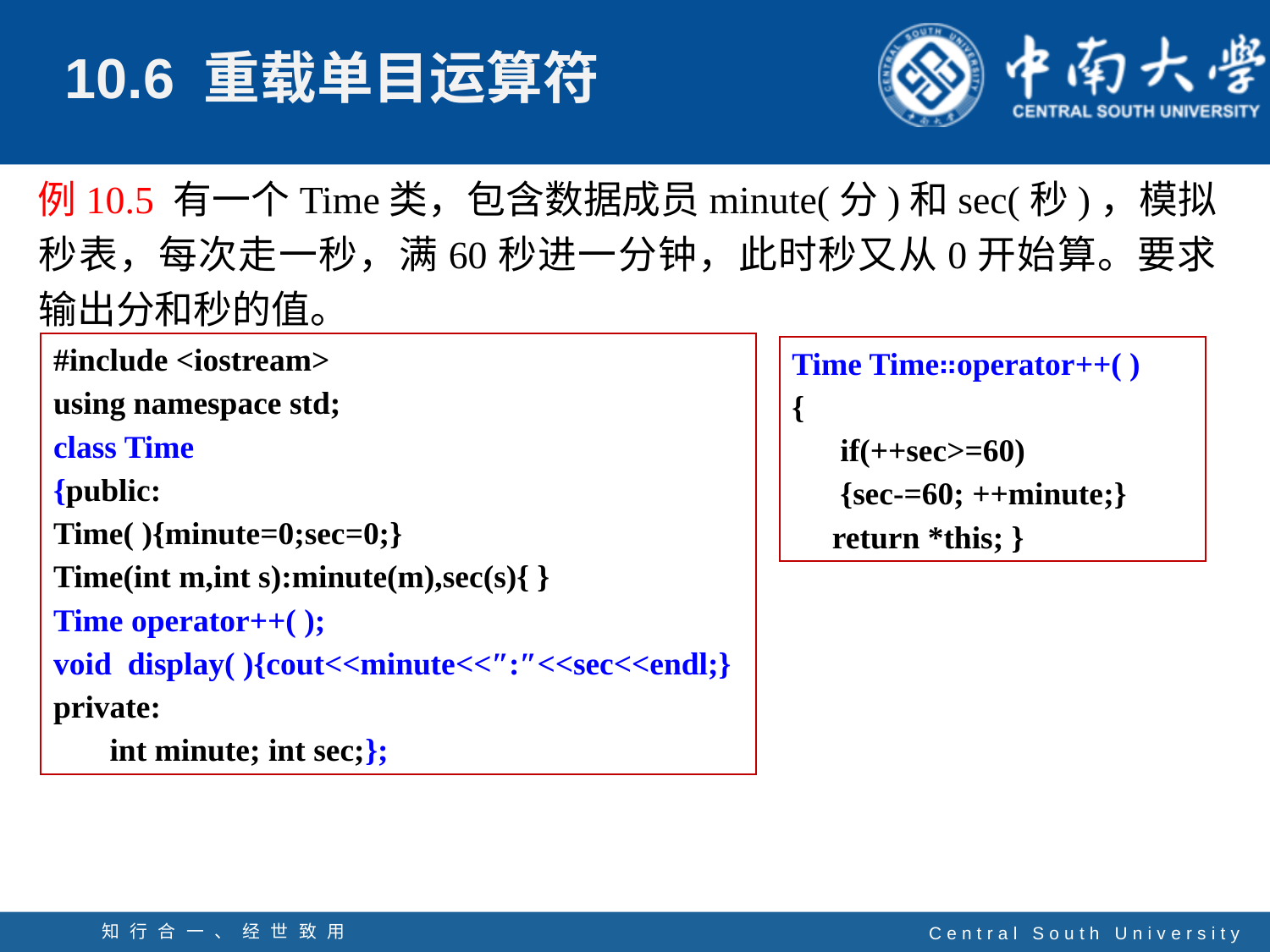

例10.5 有一个Time类，包含数据成员minute(分)和sec(秒)，模拟秒表，每次走一秒，满60秒进一分钟，此时秒又从0开始算。要求输出分和秒的值。
#include <iostream>
using namespace std;
class Time
{public:
Time( ){minute=0;sec=0;}
Time(int m,int s):minute(m),sec(s){ }
Time operator++( );
void  display( ){cout<<minute<<″:″<<sec<<endl;}
private:
       int minute; int sec;};
Time Time∷operator++( )
{
      if(++sec>=60)
      {sec-=60; ++minute;}
     return *this; }

知行合一、经世致用
自强不息 厚德载物
Central South University